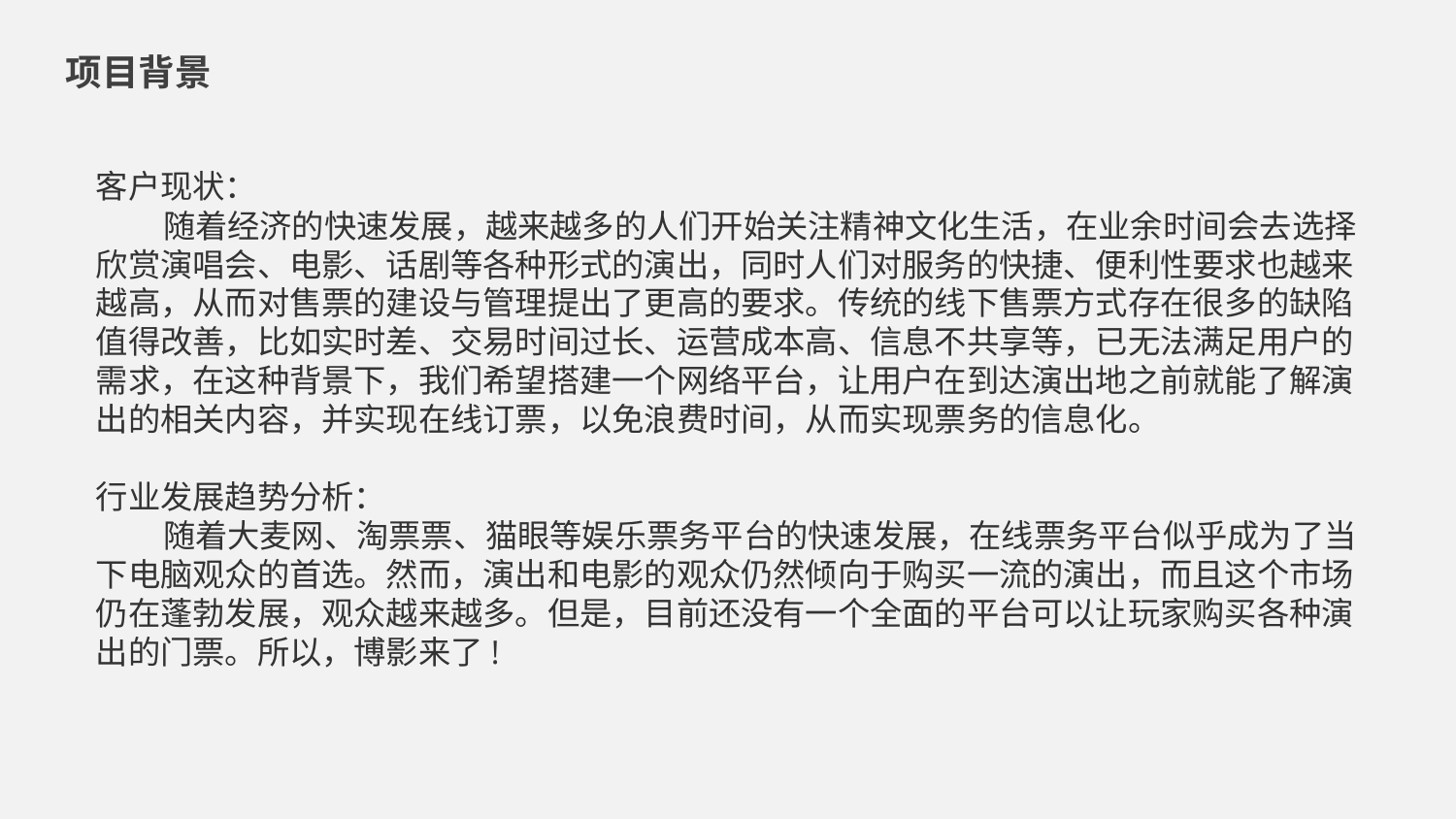

项目背景
客户现状：
       随着经济的快速发展，越来越多的人们开始关注精神文化生活，在业余时间会去选择欣赏演唱会、电影、话剧等各种形式的演出，同时人们对服务的快捷、便利性要求也越来越高，从而对售票的建设与管理提出了更高的要求。传统的线下售票方式存在很多的缺陷值得改善，比如实时差、交易时间过长、运营成本高、信息不共享等，已无法满足用户的需求，在这种背景下，我们希望搭建一个网络平台，让用户在到达演出地之前就能了解演出的相关内容，并实现在线订票，以免浪费时间，从而实现票务的信息化。

行业发展趋势分析：
       随着大麦网、淘票票、猫眼等娱乐票务平台的快速发展，在线票务平台似乎成为了当下电脑观众的首选。然而，演出和电影的观众仍然倾向于购买一流的演出，而且这个市场仍在蓬勃发展，观众越来越多。但是，目前还没有一个全面的平台可以让玩家购买各种演出的门票。所以，博影来了!